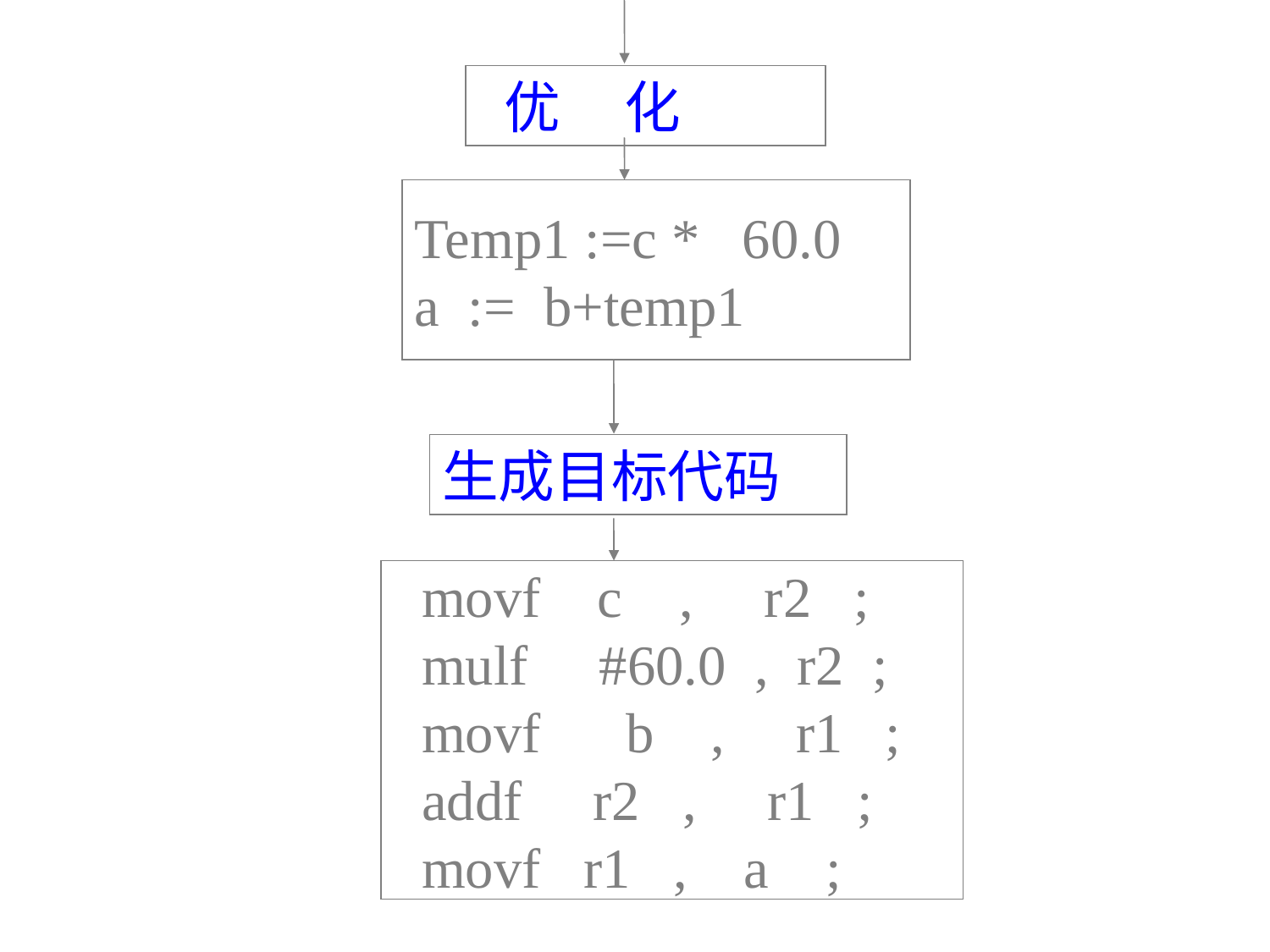

优     化

Temp1 :=c *   60.0
a  :=  b+temp1

生成目标代码

  movf    c    ,     r2   ;
  mulf     #60.0  ,  r2  ;
  movf      b    ,     r1   ;
  addf     r2   ,     r1   ;
  movf   r1   ,    a    ;